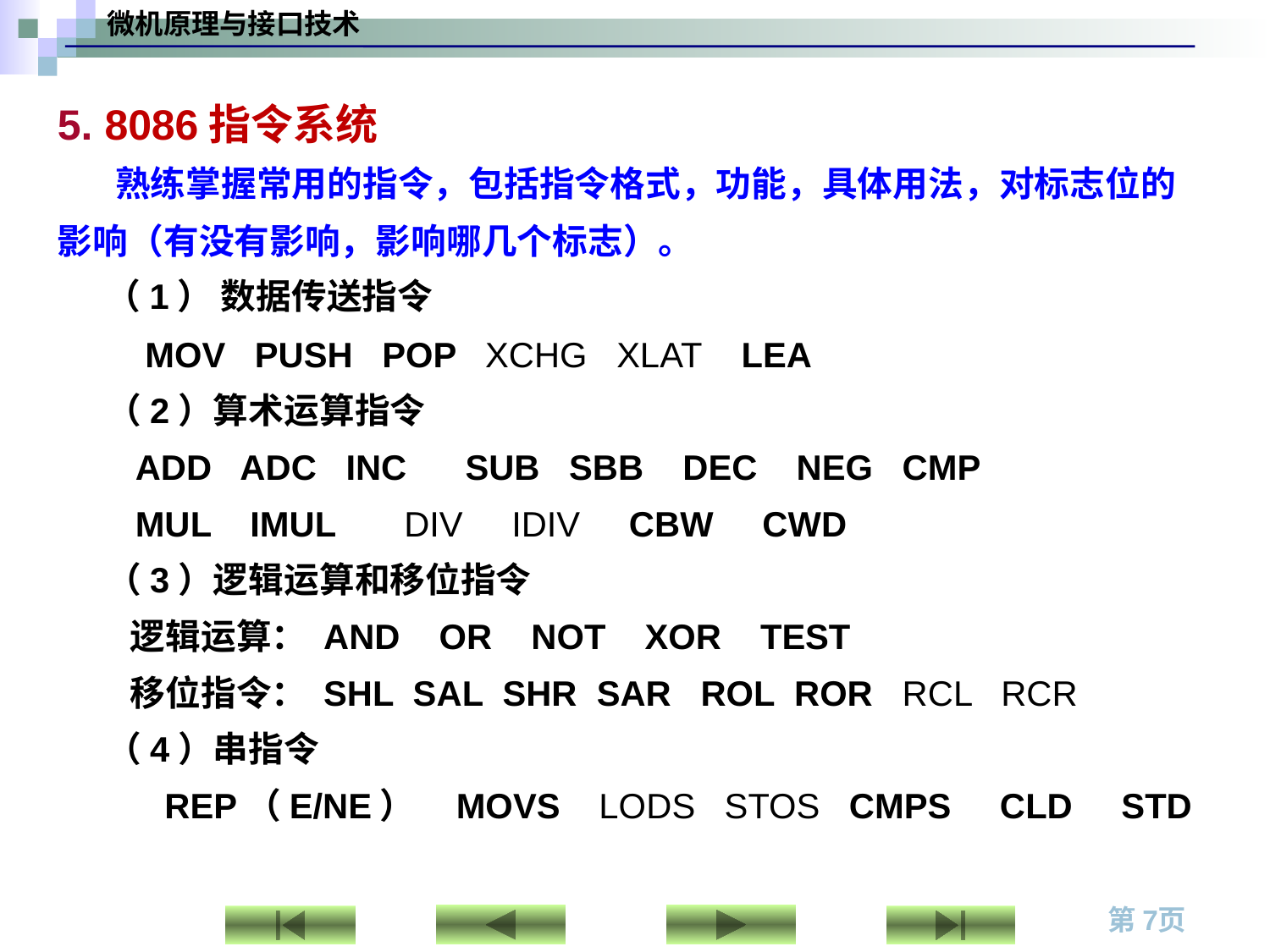

5. 8086指令系统
     熟练掌握常用的指令，包括指令格式，功能，具体用法，对标志位的影响（有没有影响，影响哪几个标志）。
    （1） 数据传送指令
         MOV   PUSH   POP   XCHG   XLAT    LEA
     （2）算术运算指令
        ADD   ADC   INC      SUB   SBB    DEC    NEG   CMP
        MUL    IMUL       DIV     IDIV     CBW     CWD
     （3）逻辑运算和移位指令
        逻辑运算： AND    OR    NOT    XOR    TEST
        移位指令： SHL  SAL  SHR  SAR   ROL  ROR   RCL   RCR
     （4）串指令
           REP（E/NE）    MOVS    LODS   STOS   CMPS     CLD     STD